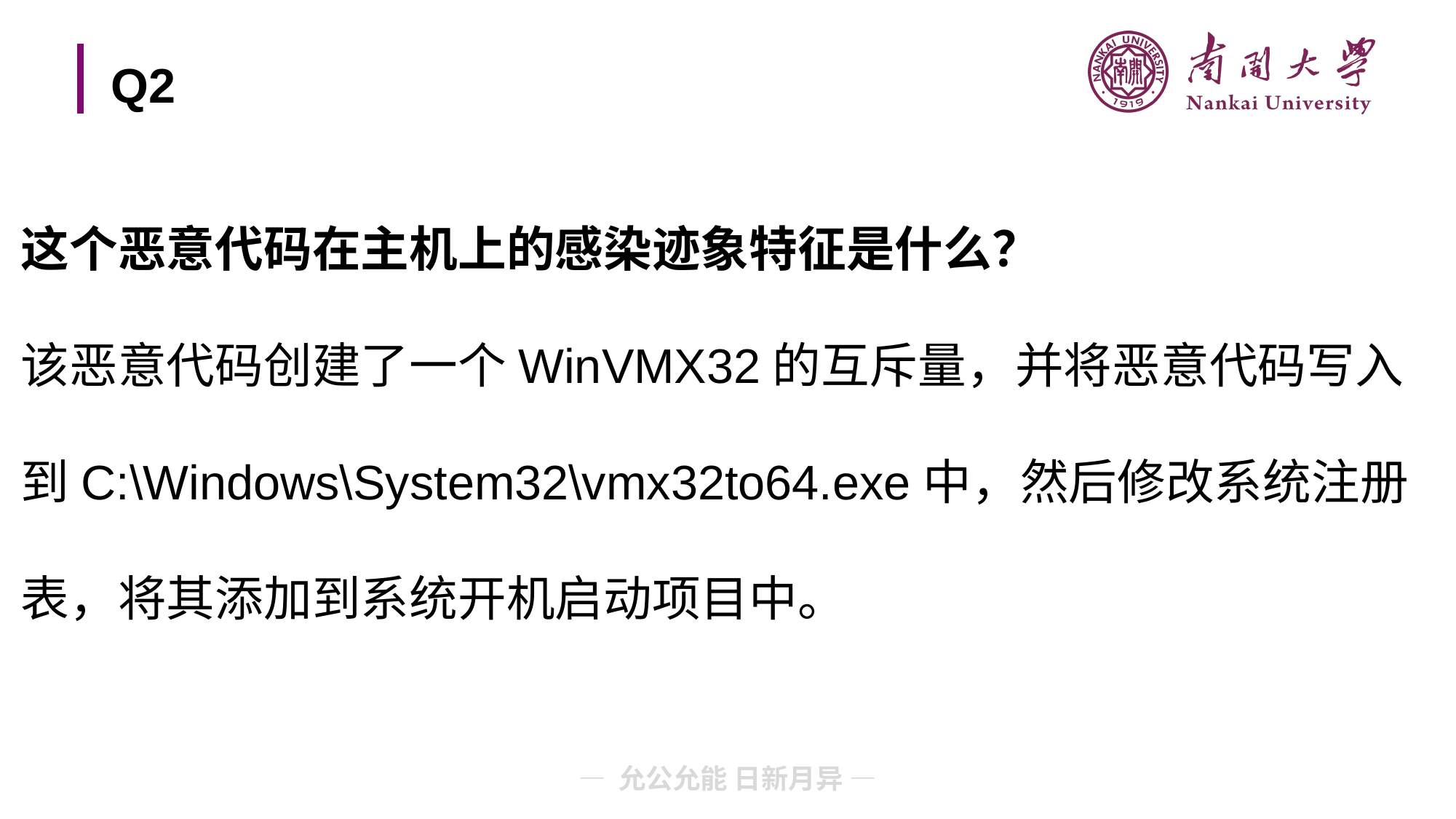

# Q2
这个恶意代码在主机上的感染迹象特征是什么？
该恶意代码创建了一个WinVMX32的互斥量，并将恶意代码写入到C:\Windows\System32\vmx32to64.exe中，然后修改系统注册表，将其添加到系统开机启动项目中。